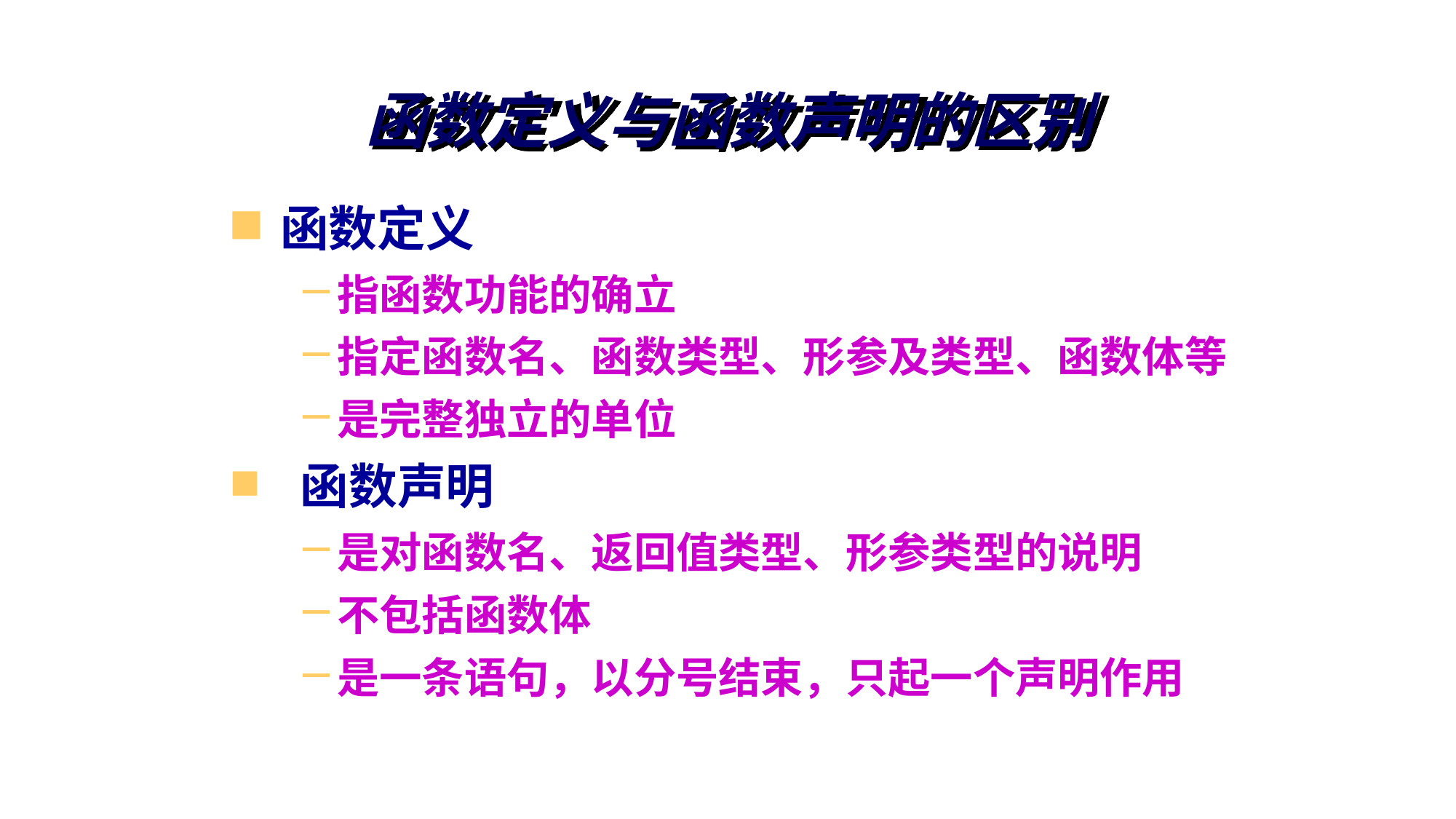

# 函数定义与函数声明的区别
函数定义
指函数功能的确立
指定函数名、函数类型、形参及类型、函数体等
是完整独立的单位
 函数声明
是对函数名、返回值类型、形参类型的说明
不包括函数体
是一条语句，以分号结束，只起一个声明作用